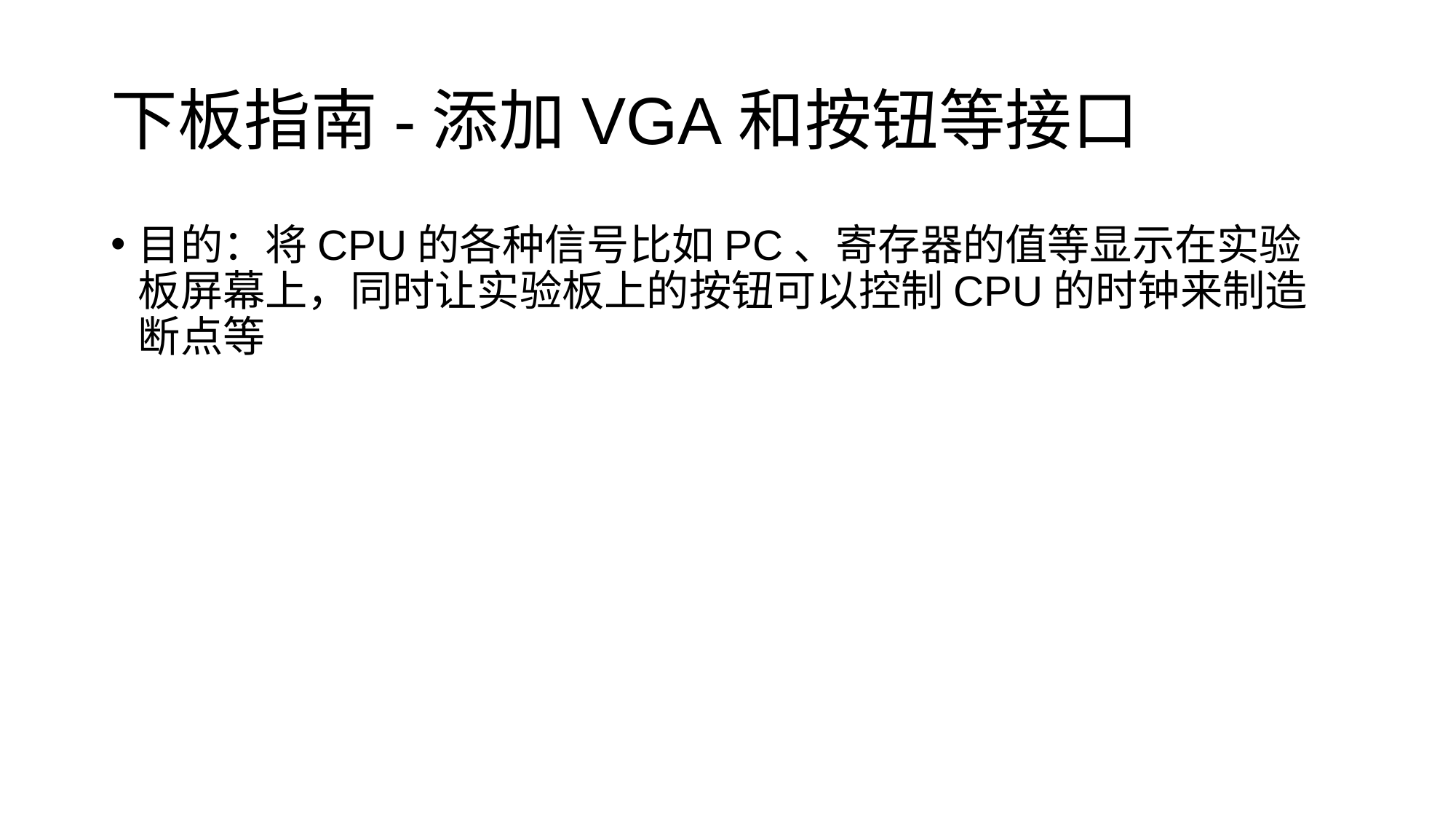

# 下板指南-添加VGA和按钮等接口
目的：将CPU的各种信号比如PC、寄存器的值等显示在实验板屏幕上，同时让实验板上的按钮可以控制CPU的时钟来制造断点等